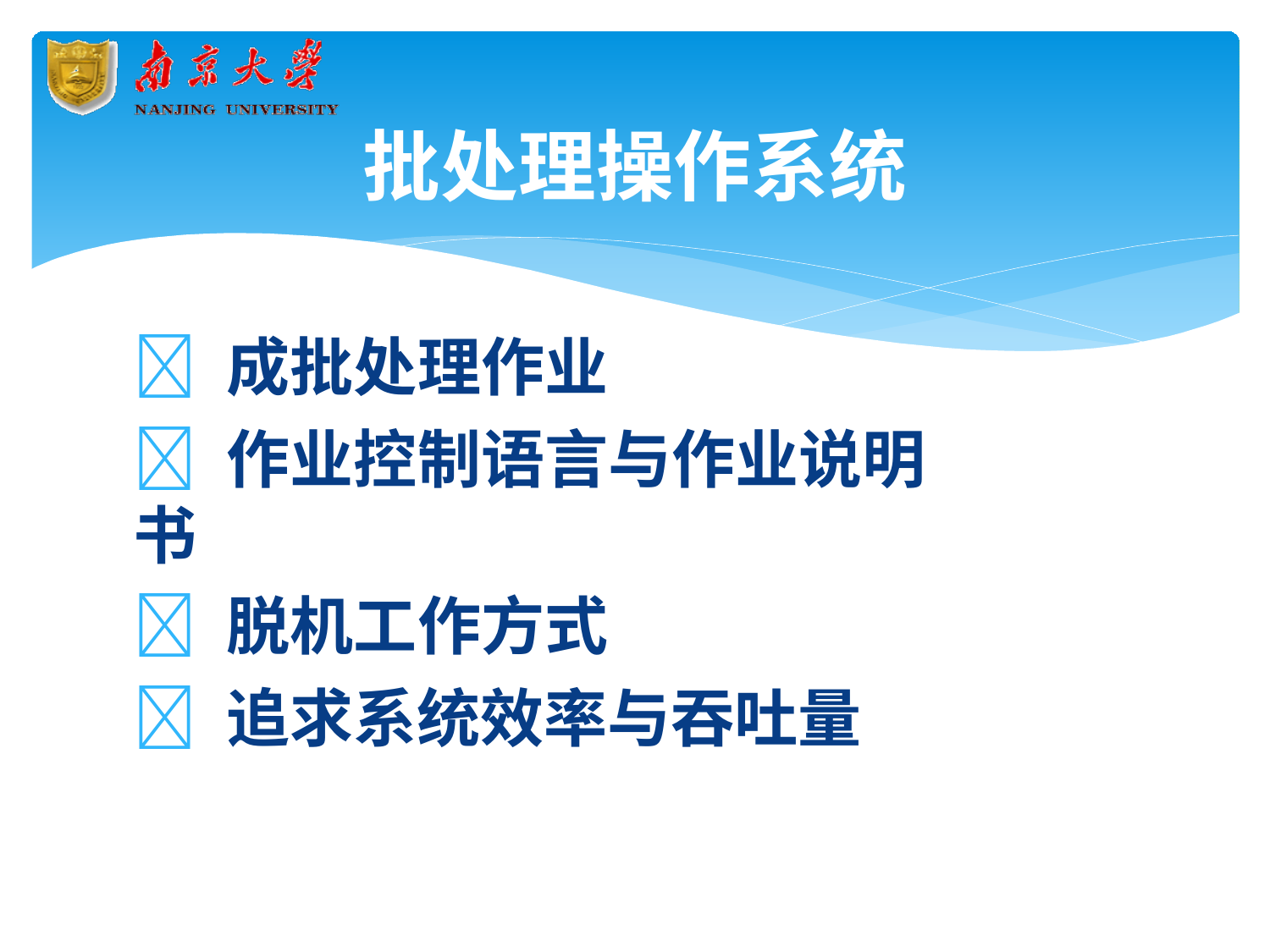

# 批处理操作系统
∗ 成批处理作业
∗ 作业控制语言与作业说明书
∗ 脱机工作方式
∗ 追求系统效率与吞吐量